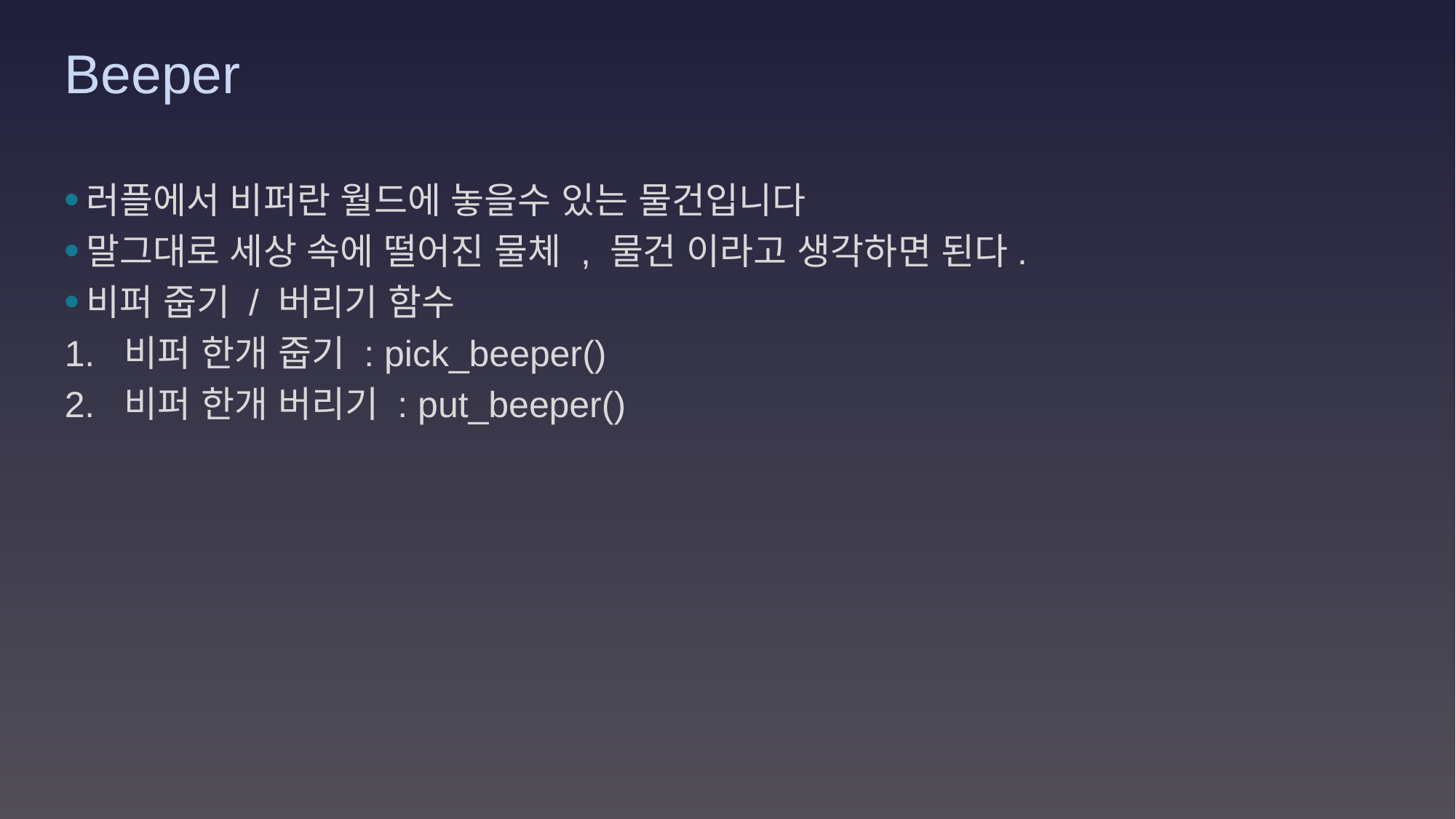

# Beeper
러플에서 비퍼란 월드에 놓을수 있는 물건입니다
말그대로 세상 속에 떨어진 물체 , 물건 이라고 생각하면 된다.
비퍼 줍기 / 버리기 함수
1.  비퍼 한개 줍기 : pick_beeper()
2.  비퍼 한개 버리기 : put_beeper()